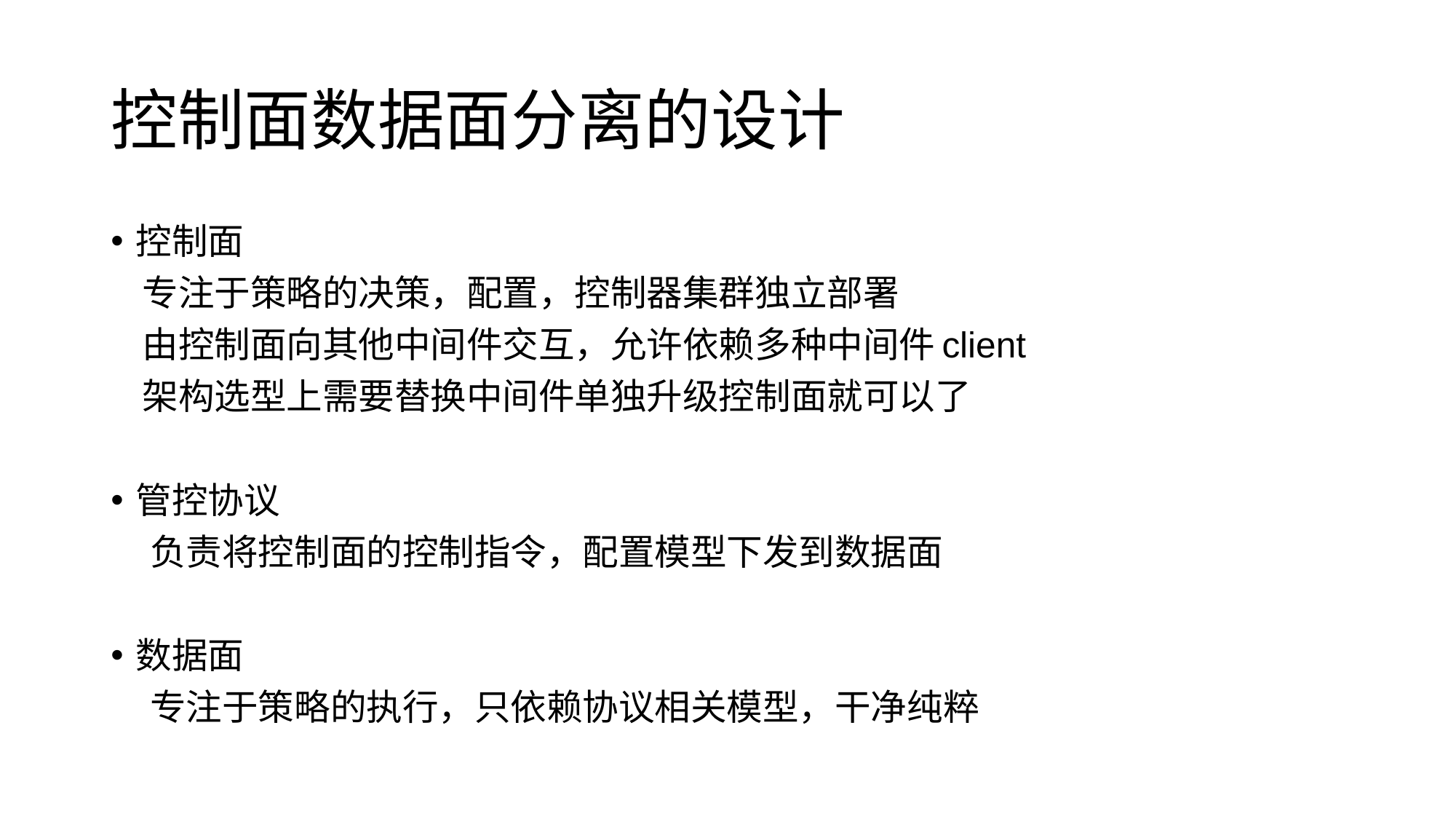

# 控制面数据面分离的设计
控制面
   专注于策略的决策，配置，控制器集群独立部署
   由控制面向其他中间件交互，允许依赖多种中间件client
   架构选型上需要替换中间件单独升级控制面就可以了

管控协议
    负责将控制面的控制指令，配置模型下发到数据面

数据面
    专注于策略的执行，只依赖协议相关模型，干净纯粹